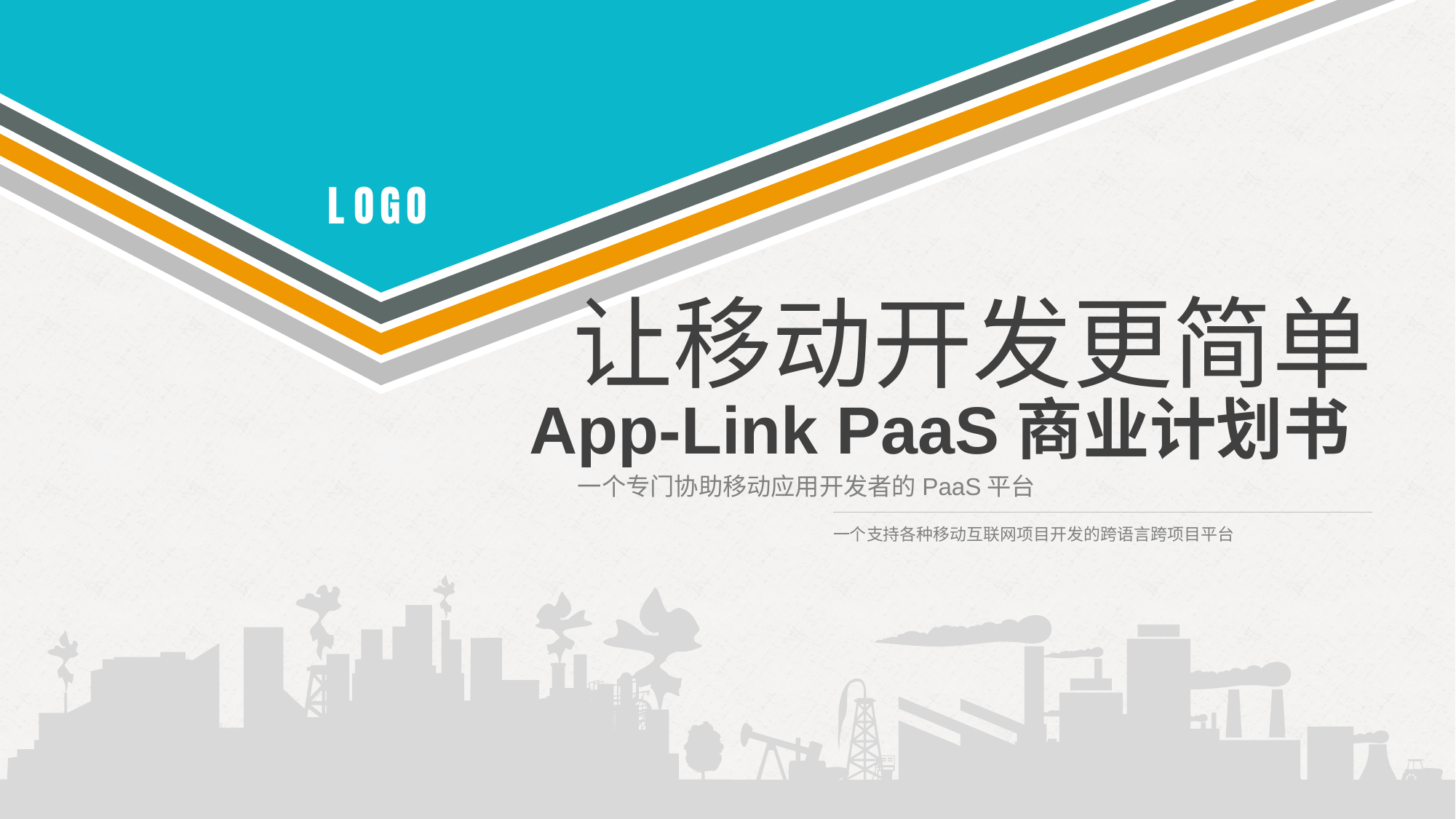

L
O
G
O
让移动开发更简单
App-Link PaaS商业计划书
一个专门协助移动应用开发者的PaaS平台
一个支持各种移动互联网项目开发的跨语言跨项目平台